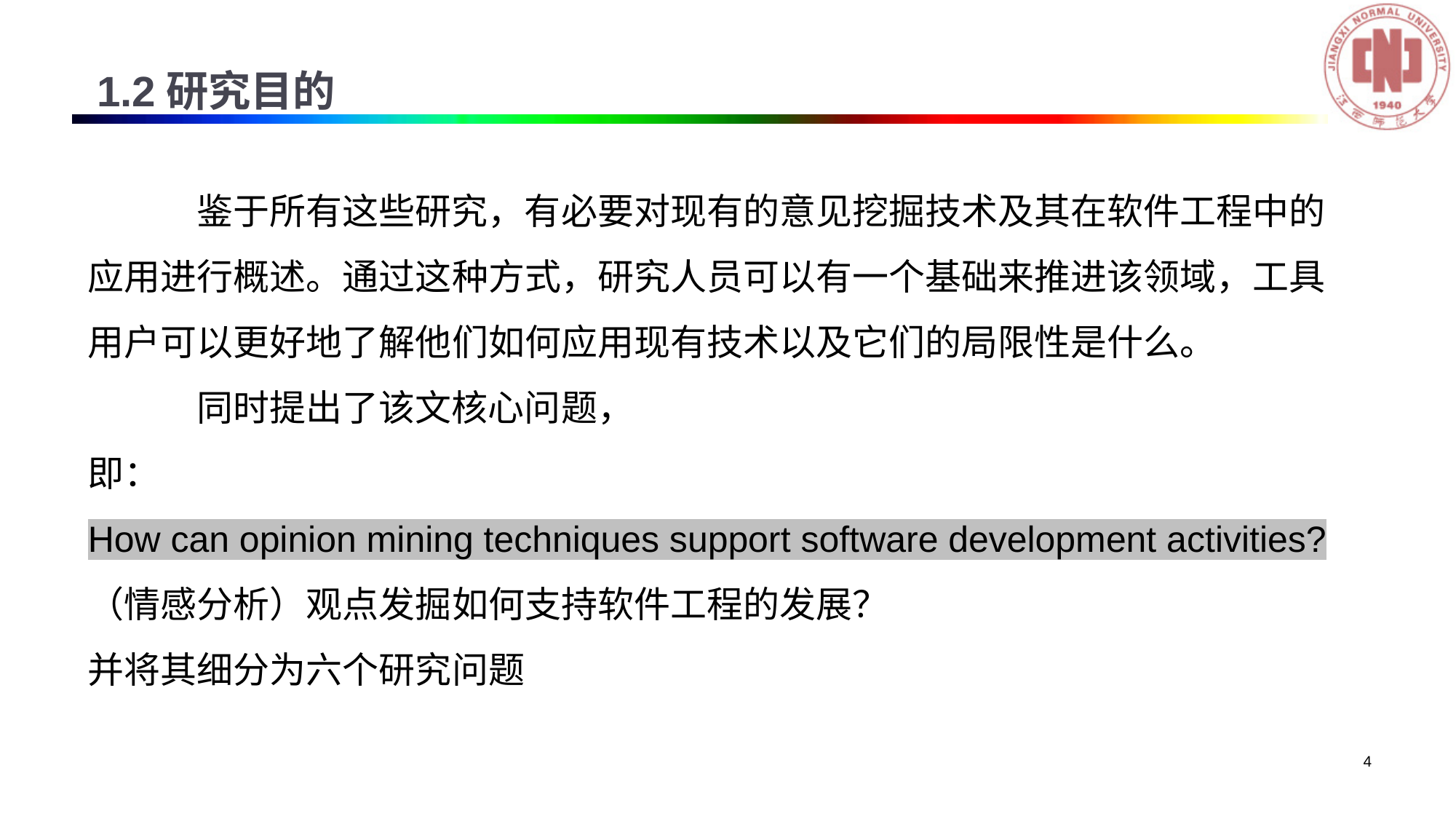

1.2研究目的
	鉴于所有这些研究，有必要对现有的意见挖掘技术及其在软件工程中的应用进行概述。通过这种方式，研究人员可以有一个基础来推进该领域，工具用户可以更好地了解他们如何应用现有技术以及它们的局限性是什么。
	同时提出了该文核心问题，
即：
How can opinion mining techniques support software development activities?（情感分析）观点发掘如何支持软件工程的发展？
并将其细分为六个研究问题
4